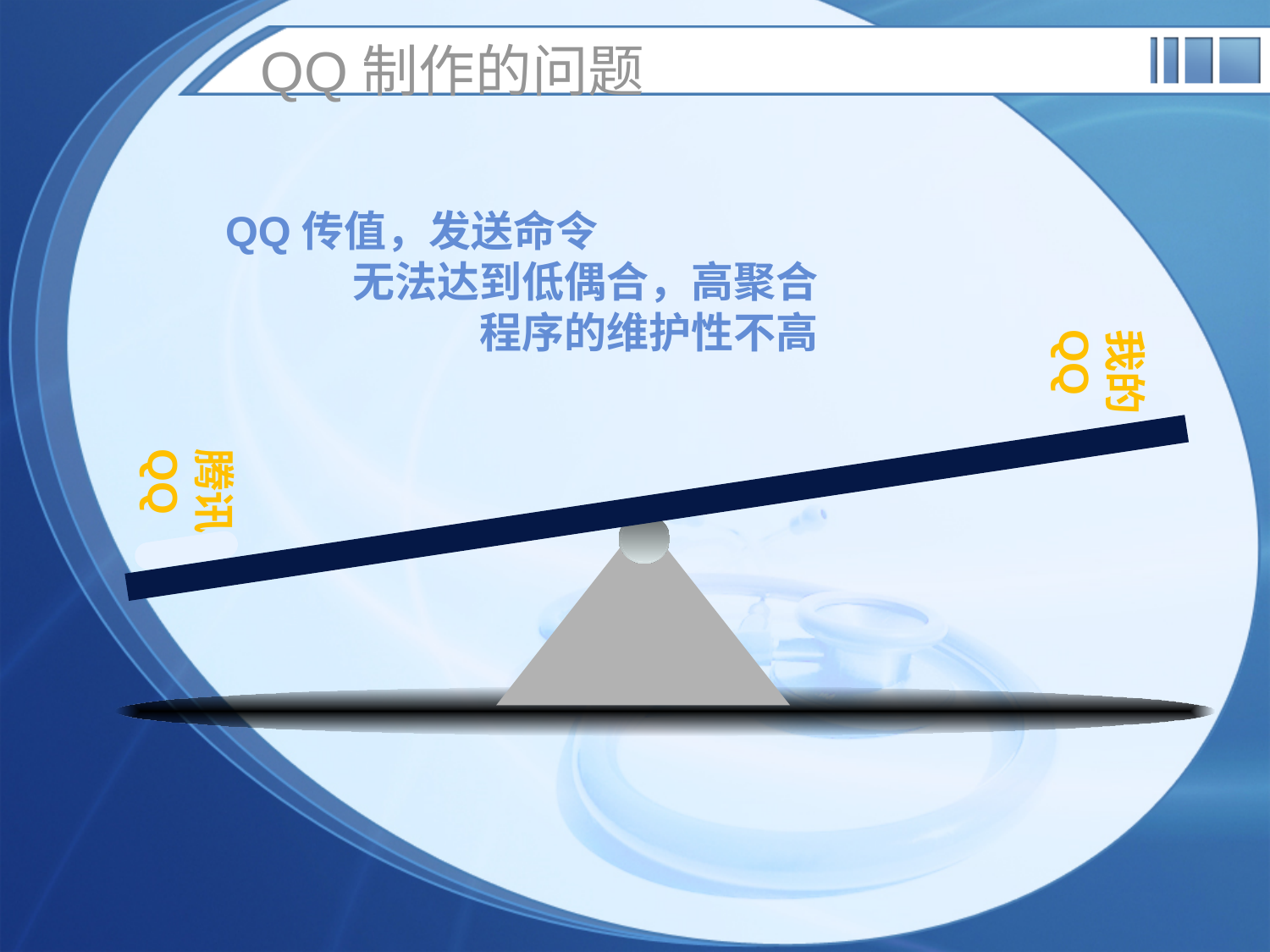

# QQ制作的问题
QQ传值，发送命令
	无法达到低偶合，高聚合
		程序的维护性不高

我的
QQ
腾讯
QQ